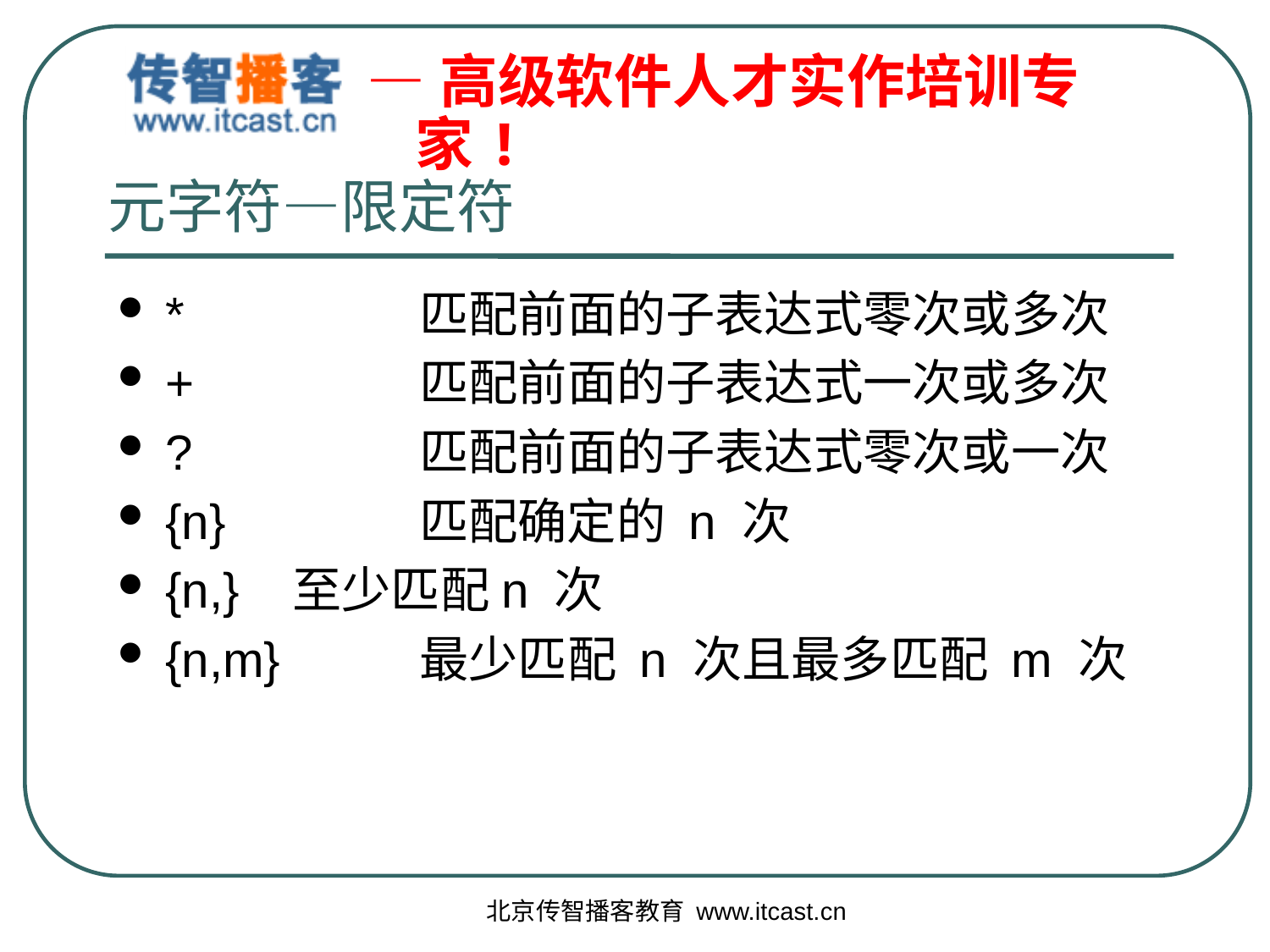

# 元字符—限定符
*		匹配前面的子表达式零次或多次
+		匹配前面的子表达式一次或多次
?		匹配前面的子表达式零次或一次
{n}		匹配确定的 n 次
{n,}	至少匹配n 次
{n,m} 	最少匹配 n 次且最多匹配 m 次
北京传智播客教育 www.itcast.cn